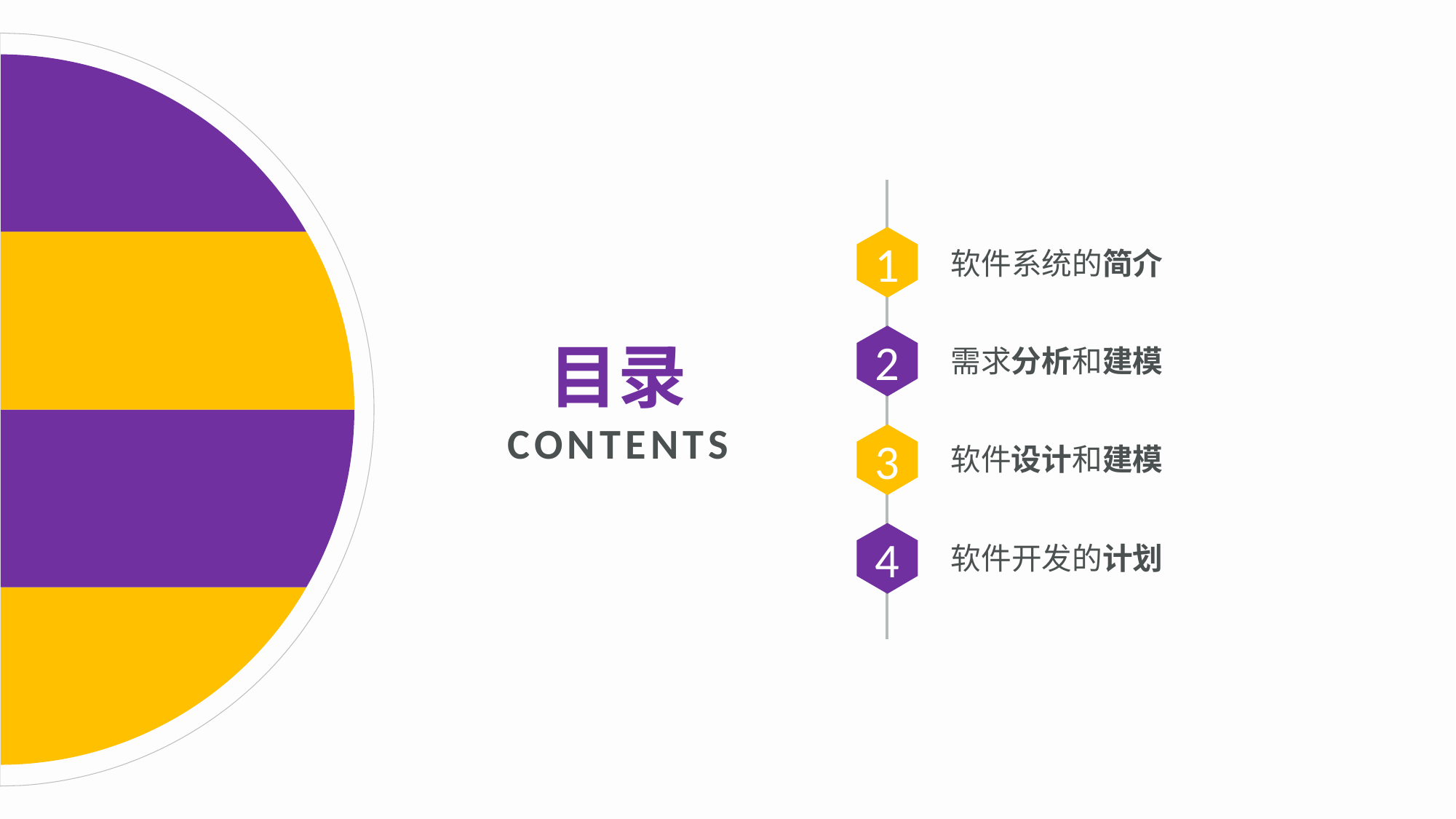

1
软件系统的简介
2
目录
需求分析和建模
CONTENTS
3
软件设计和建模
4
软件开发的计划